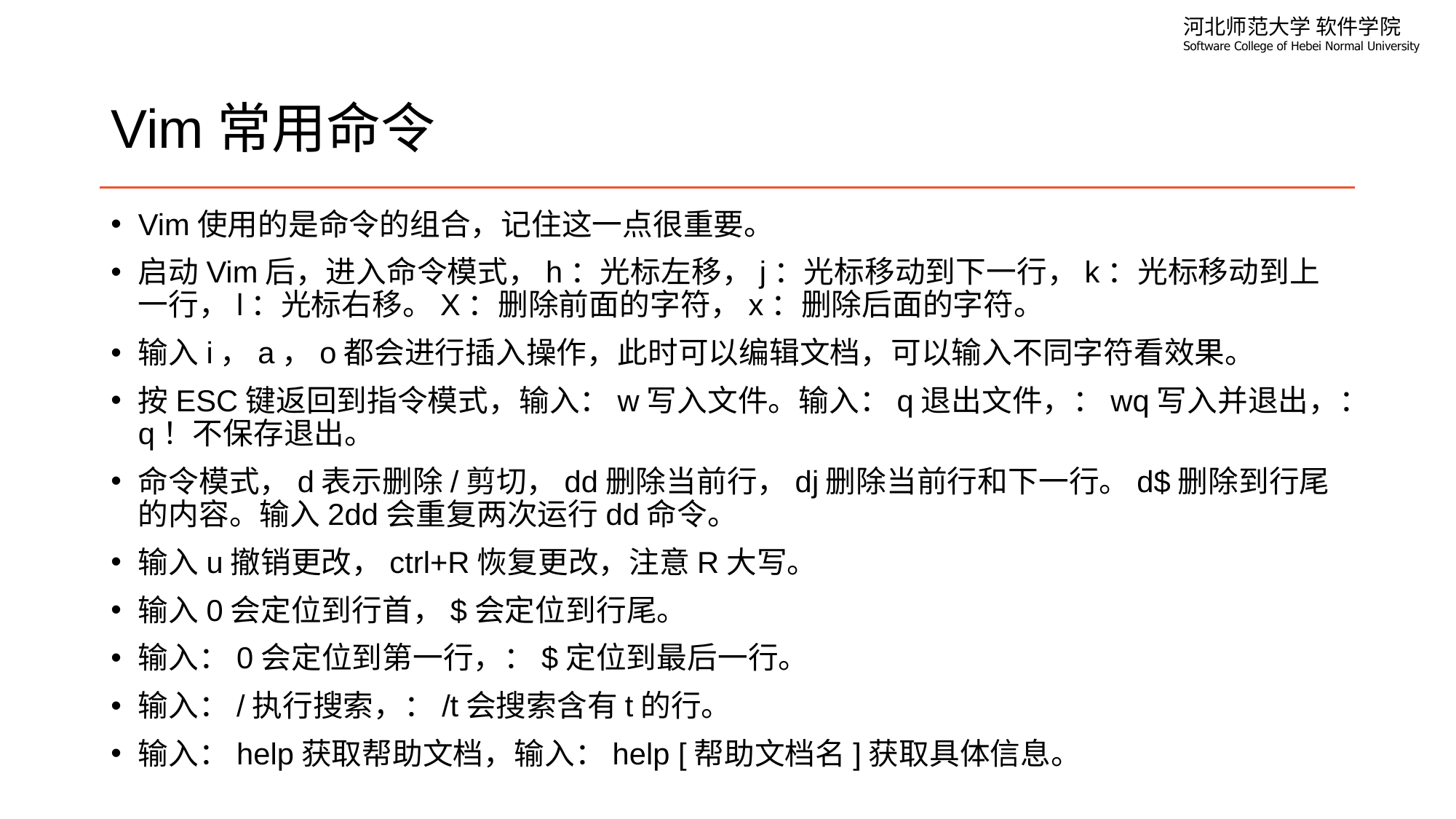

# Vim常用命令
Vim使用的是命令的组合，记住这一点很重要。
启动Vim后，进入命令模式，h：光标左移，j：光标移动到下一行，k：光标移动到上一行，l：光标右移。X：删除前面的字符，x：删除后面的字符。
输入i，a，o都会进行插入操作，此时可以编辑文档，可以输入不同字符看效果。
按ESC键返回到指令模式，输入：w写入文件。输入：q退出文件，：wq写入并退出，：q！不保存退出。
命令模式，d表示删除/剪切，dd删除当前行，dj删除当前行和下一行。d$删除到行尾的内容。输入2dd会重复两次运行dd命令。
输入u撤销更改，ctrl+R恢复更改，注意R大写。
输入0会定位到行首，$会定位到行尾。
输入：0会定位到第一行，：$定位到最后一行。
输入：/执行搜索，：/t会搜索含有t的行。
输入：help获取帮助文档，输入：help [帮助文档名]获取具体信息。